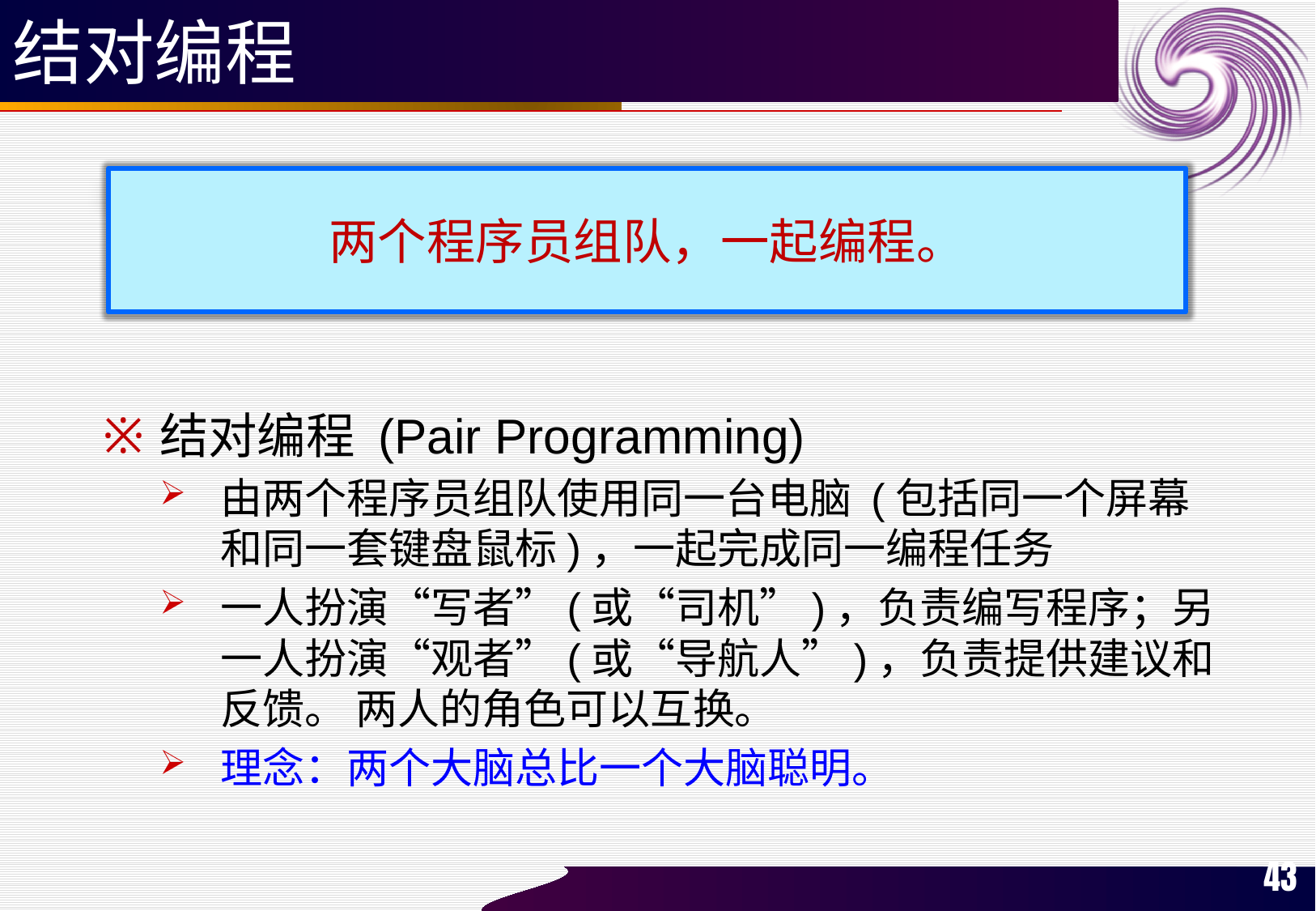

# 结对编程
两个程序员组队，一起编程。
结对编程 (Pair Programming)
由两个程序员组队使用同一台电脑 (包括同一个屏幕和同一套键盘鼠标)，一起完成同一编程任务
一人扮演“写者”(或“司机”)，负责编写程序；另一人扮演“观者”(或“导航人”)，负责提供建议和反馈。 两人的角色可以互换。
理念：两个大脑总比一个大脑聪明。
43